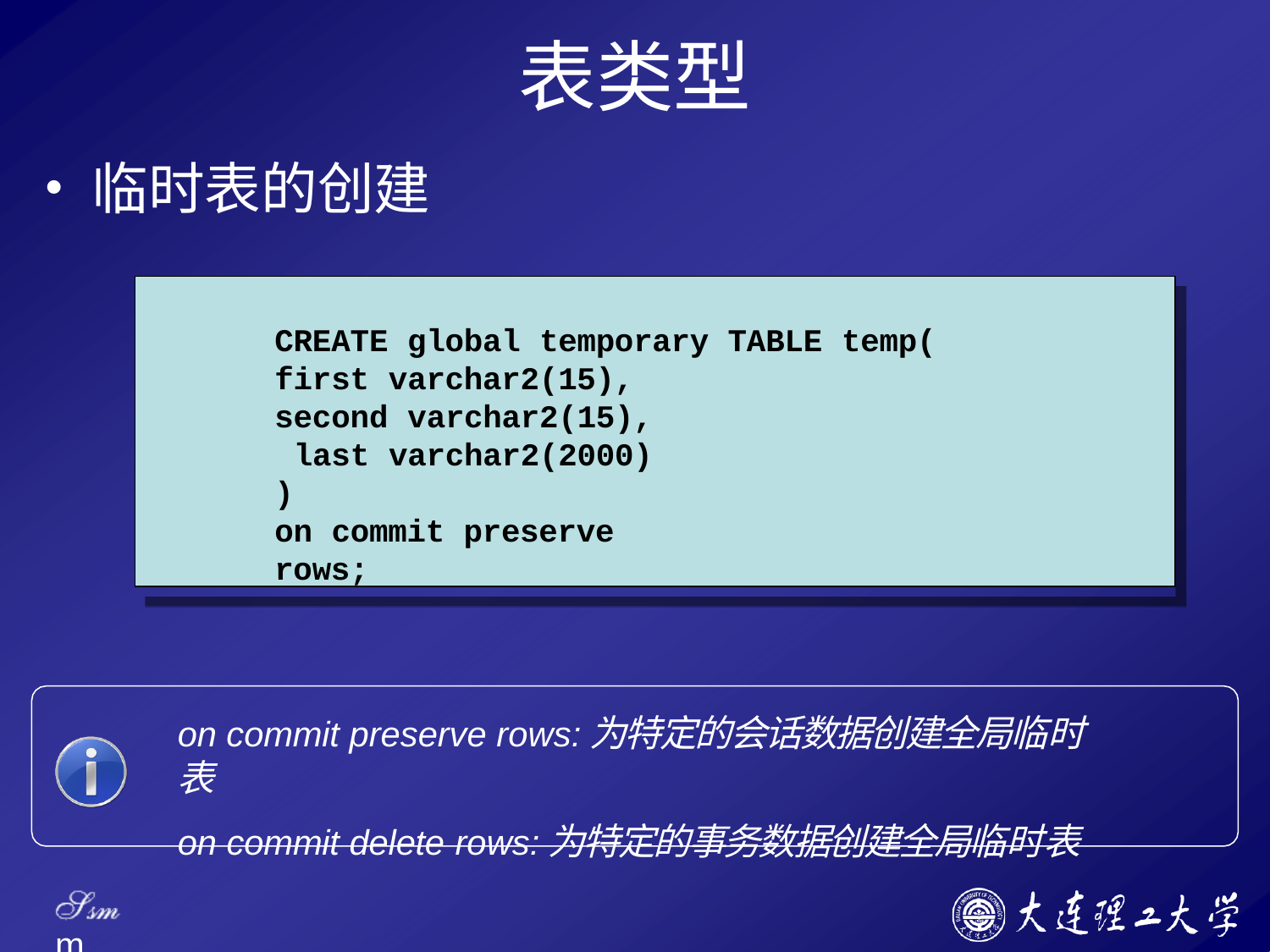

# 表类型
临时表的创建

CREATE global temporary TABLE temp(
first varchar2(15),  second varchar2(15),  last varchar2(2000)
)
on commit preserve rows;

on commit preserve rows:为特定的会话数据创建全局临时表
on commit delete rows:为特定的事务数据创建全局临时表

Ssm